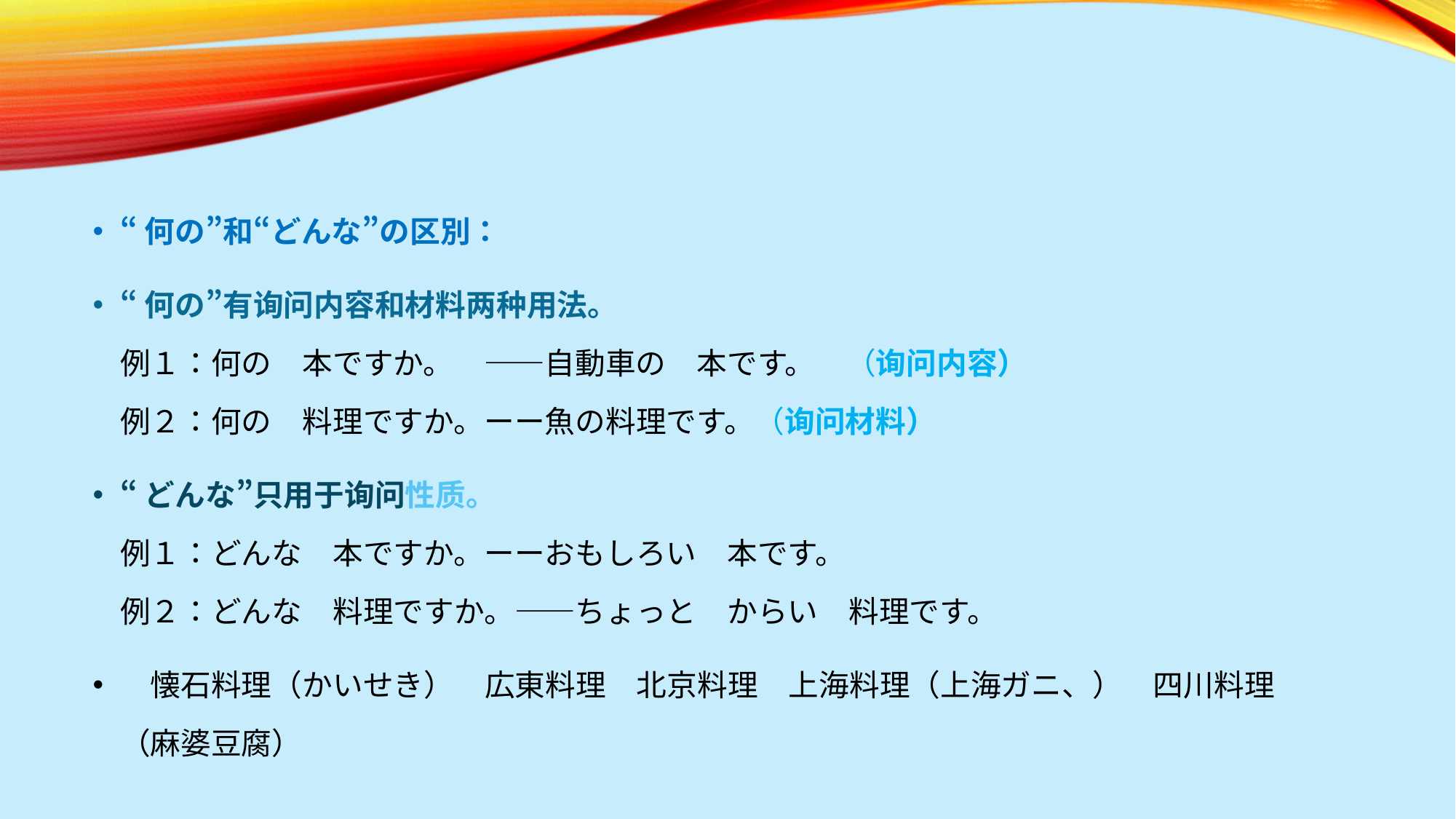

“何の”和“どんな”の区別：
“何の”有询问内容和材料两种用法。
例１：何の　本ですか。　――自動車の　本です。　（询问内容）
例２：何の　料理ですか。ーー魚の料理です。（询问材料）
“どんな”只用于询问性质。
例１：どんな　本ですか。ーーおもしろい　本です。
例２：どんな　料理ですか。――ちょっと　からい　料理です。
　懐石料理（かいせき）　広東料理　北京料理　上海料理（上海ガニ、）　四川料理　（麻婆豆腐）